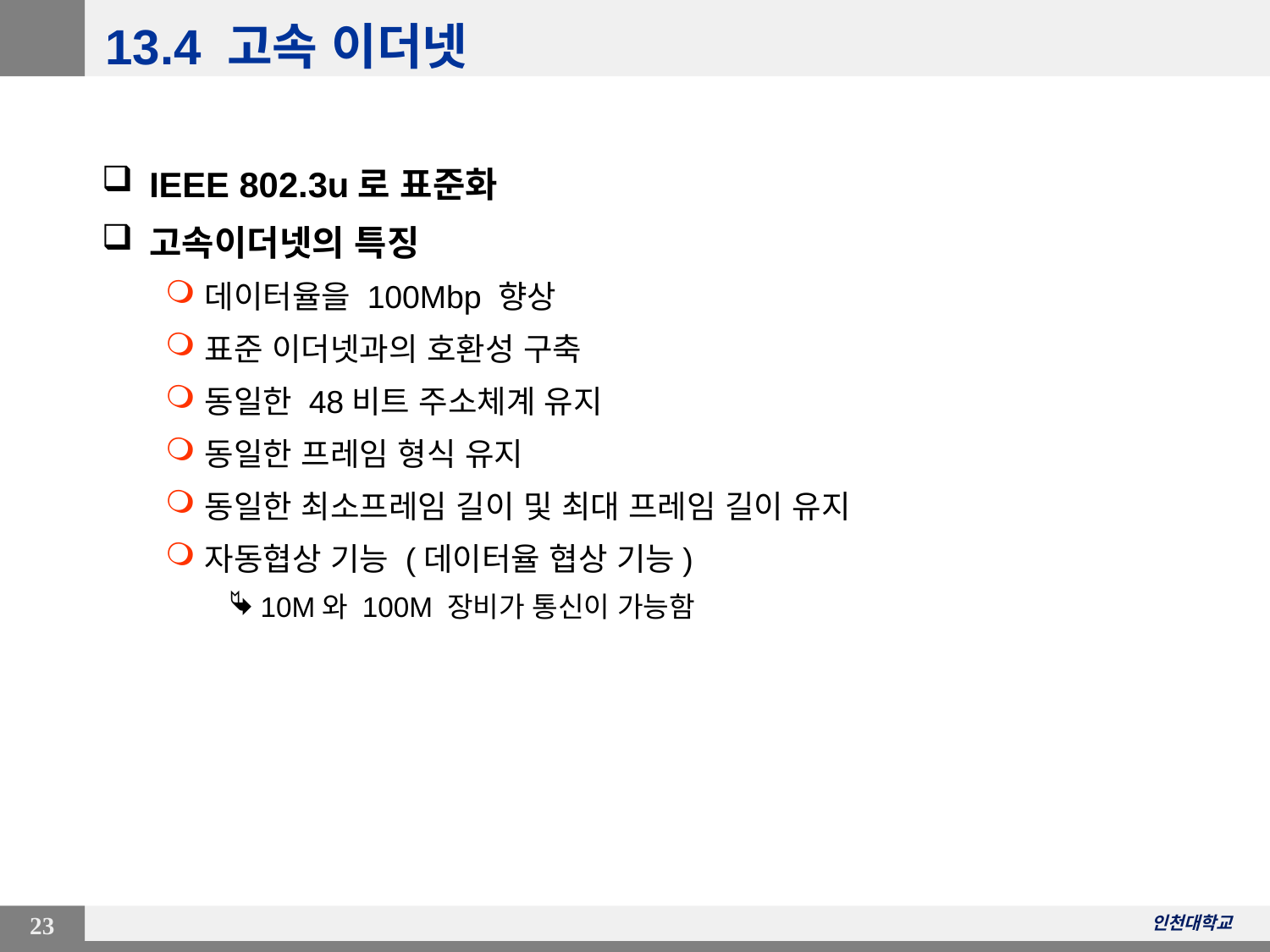

# 13.4 고속 이더넷
IEEE 802.3u로 표준화
고속이더넷의 특징
데이터율을 100Mbp 향상
표준 이더넷과의 호환성 구축
동일한 48비트 주소체계 유지
동일한 프레임 형식 유지
동일한 최소프레임 길이 및 최대 프레임 길이 유지
자동협상 기능 (데이터율 협상 기능)
10M와 100M 장비가 통신이 가능함